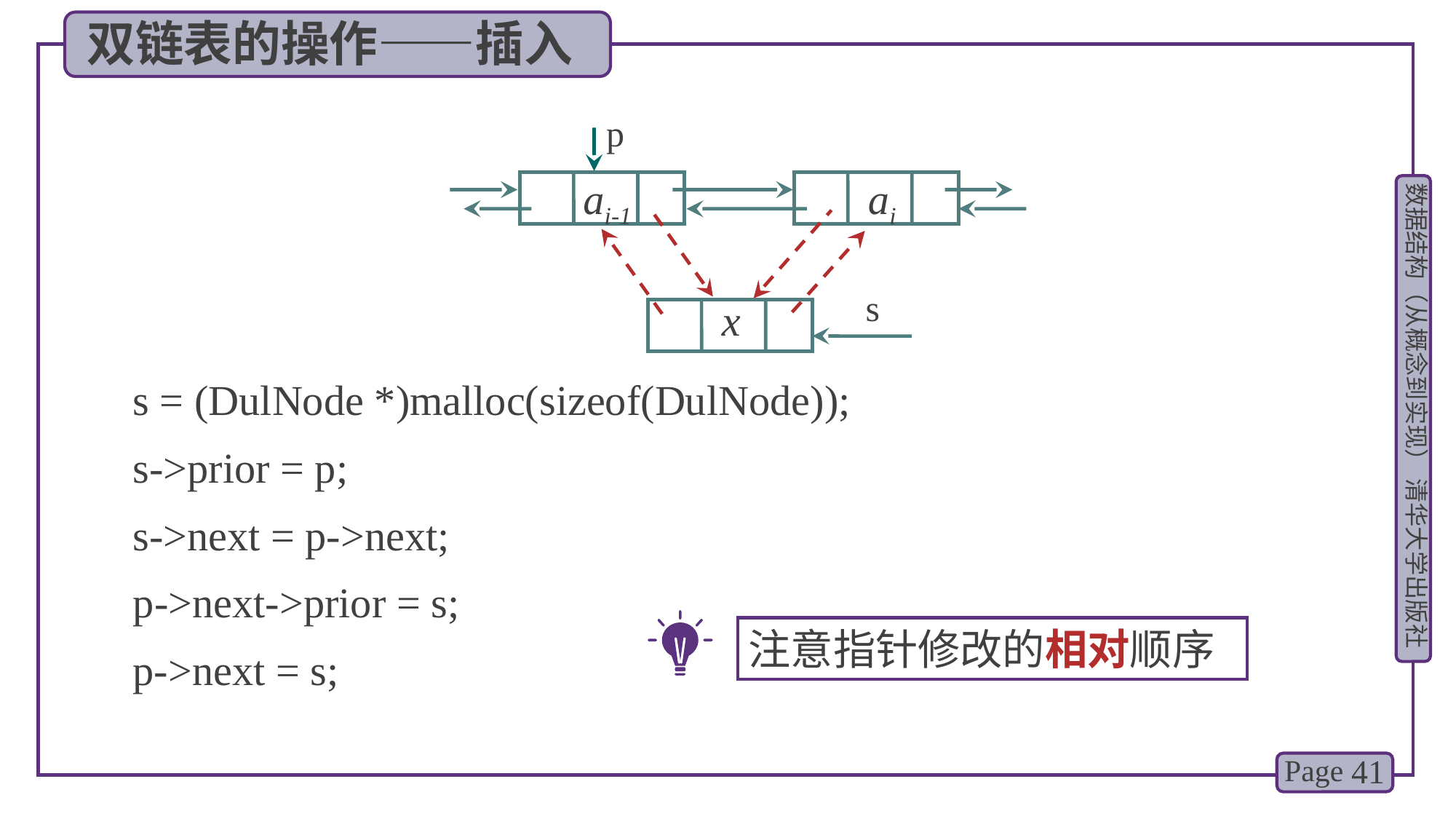

双链表的操作——插入

p

      ai-1

      ai

s
      x

s = (DulNode *)malloc(sizeof(DulNode));
s->prior = p;
s->next = p->next;

p->next->prior = s;

注意指针修改的相对顺序
p->next = s;